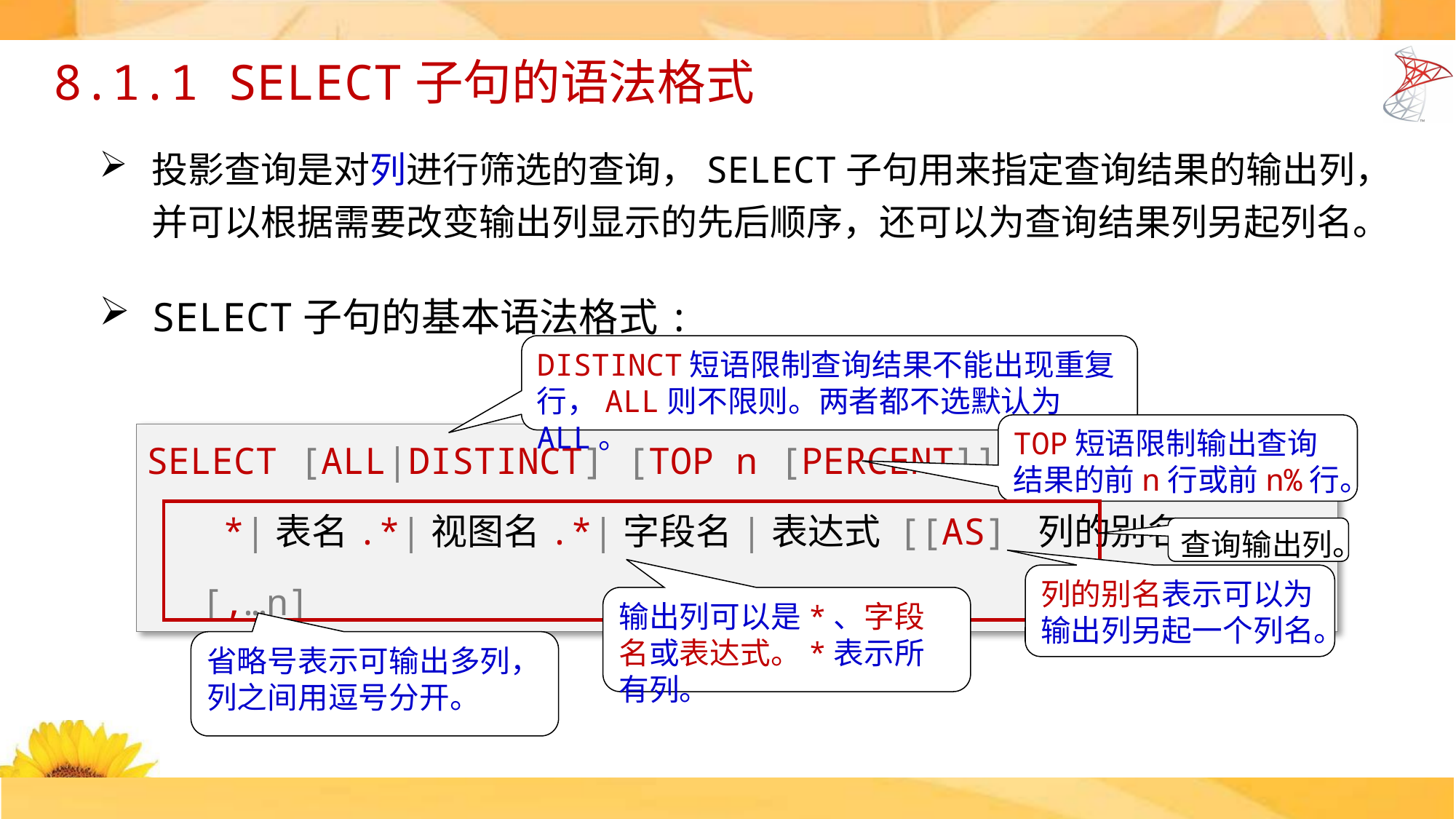

8.1.1 SELECT子句的语法格式
投影查询是对列进行筛选的查询，SELECT子句用来指定查询结果的输出列，并可以根据需要改变输出列显示的先后顺序，还可以为查询结果列另起列名。
SELECT子句的基本语法格式:
DISTINCT短语限制查询结果不能出现重复行，ALL则不限则。两者都不选默认为ALL。
TOP短语限制输出查询结果的前n行或前n%行。
SELECT [ALL|DISTINCT] [TOP n [PERCENT]]
 *|表名.*|视图名.*|字段名|表达式 [[AS] 列的别名]
[,…n]

查询输出列。
列的别名表示可以为输出列另起一个列名。
输出列可以是*、字段名或表达式。*表示所有列。
省略号表示可输出多列，列之间用逗号分开。